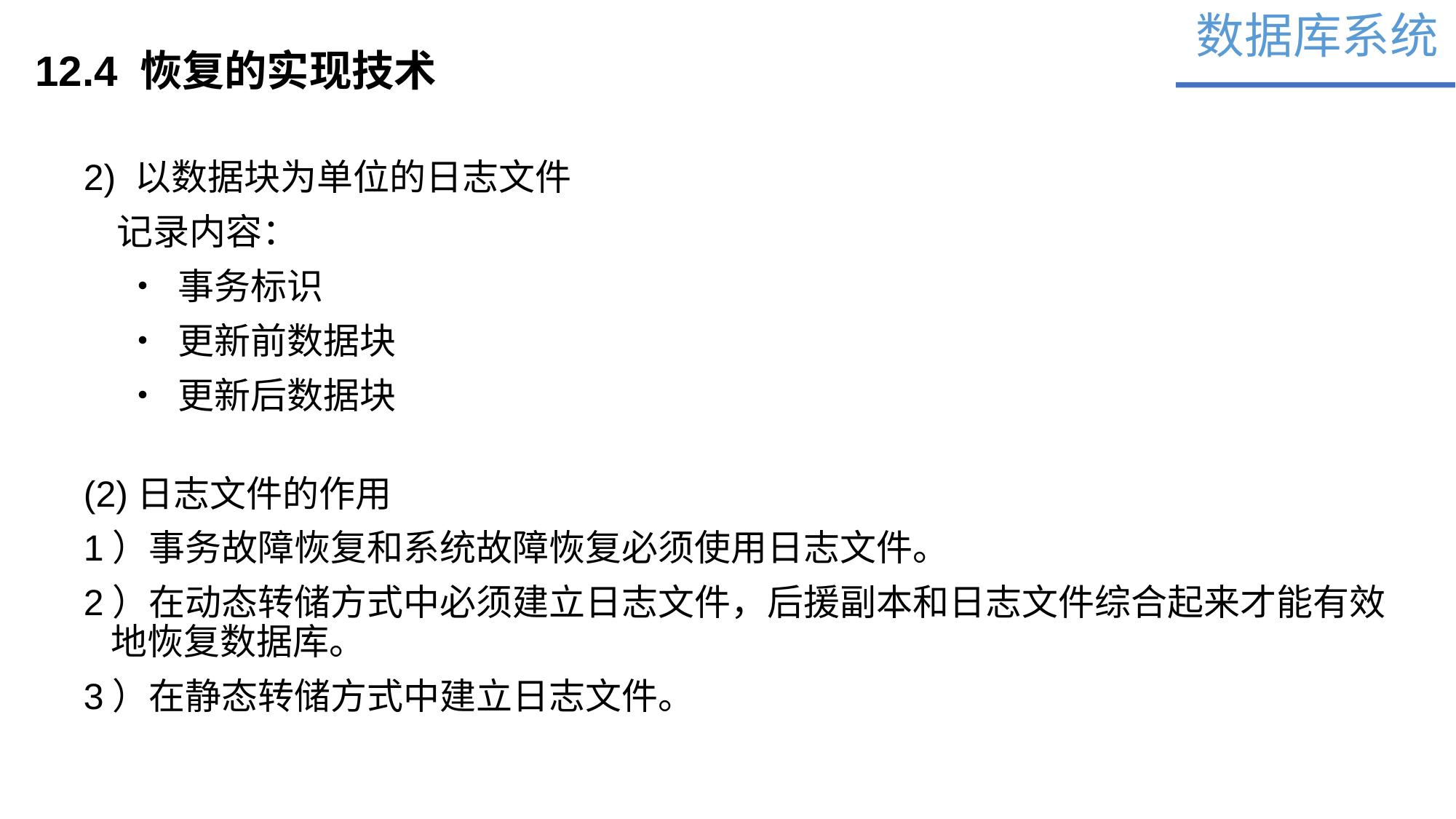

数据库系统
12.4 恢复的实现技术

2) 以数据块为单位的日志文件
   记录内容：
     • 事务标识
     • 更新前数据块
     • 更新后数据块
(2)日志文件的作用
1）事务故障恢复和系统故障恢复必须使用日志文件。
2）在动态转储方式中必须建立日志文件，后援副本和日志文件综合起来才能有效地恢复数据库。
3）在静态转储方式中建立日志文件。